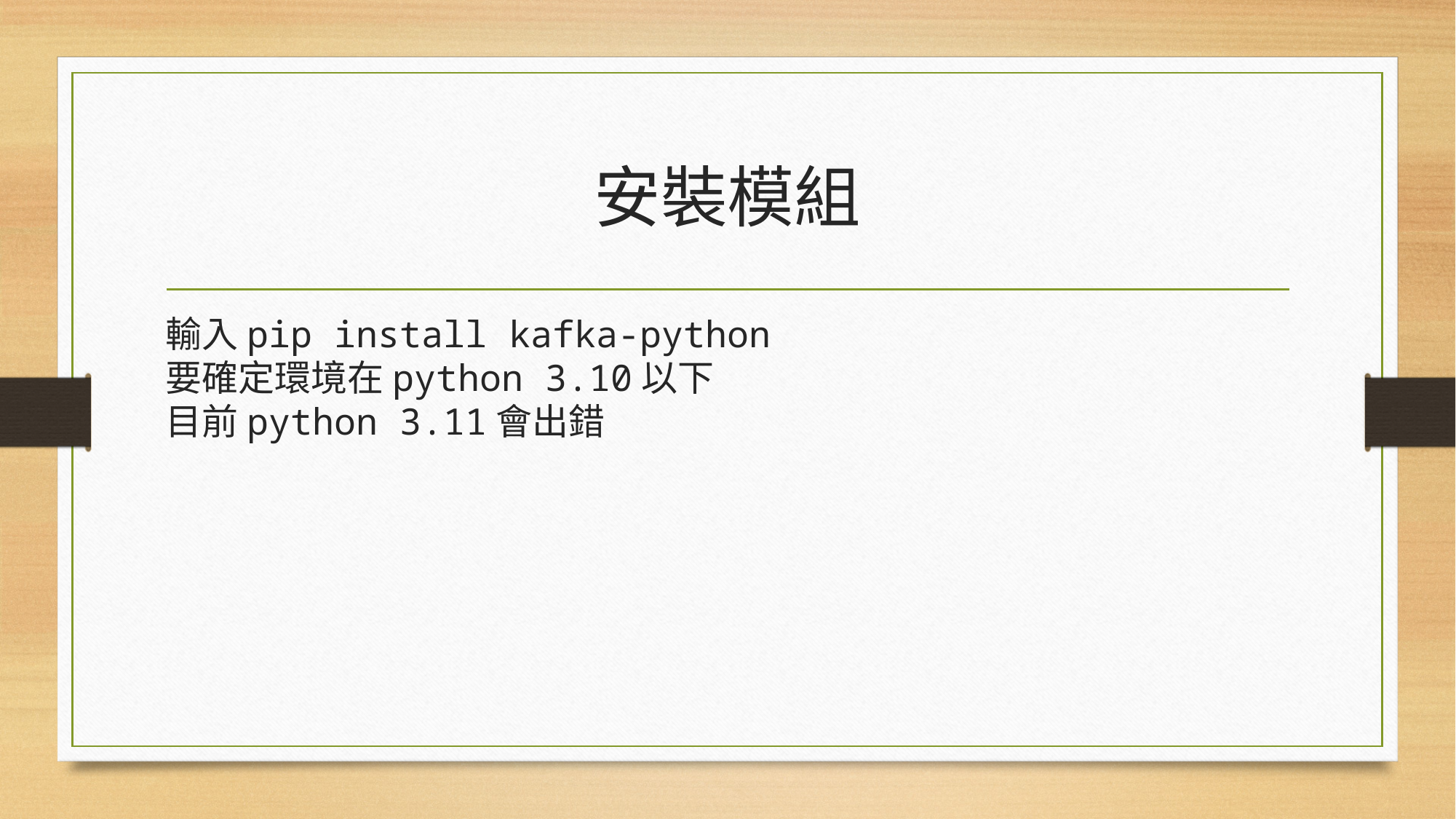

# 安裝模組
輸入pip install kafka-python
要確定環境在python 3.10以下
目前python 3.11會出錯